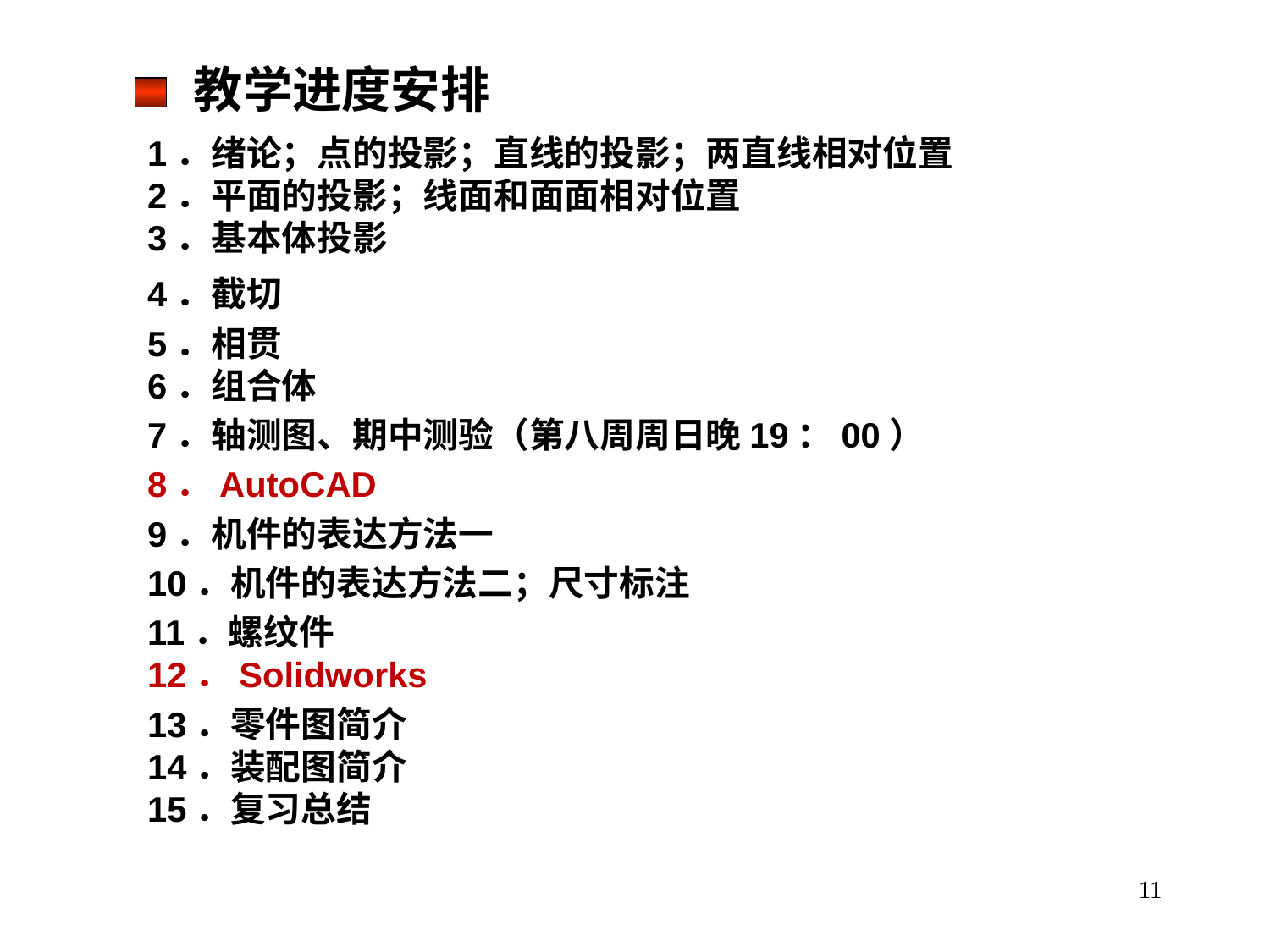

教学进度安排

1．绪论；点的投影；直线的投影；两直线相对位置
2．平面的投影；线面和面面相对位置
3．基本体投影
4．截切
5．相贯
6．组合体
7．轴测图、期中测验（第八周周日晚19：00）
8．AutoCAD
9．机件的表达方法一
10．机件的表达方法二；尺寸标注
11．螺纹件
12．Solidworks
13．零件图简介
14．装配图简介
15．复习总结

11